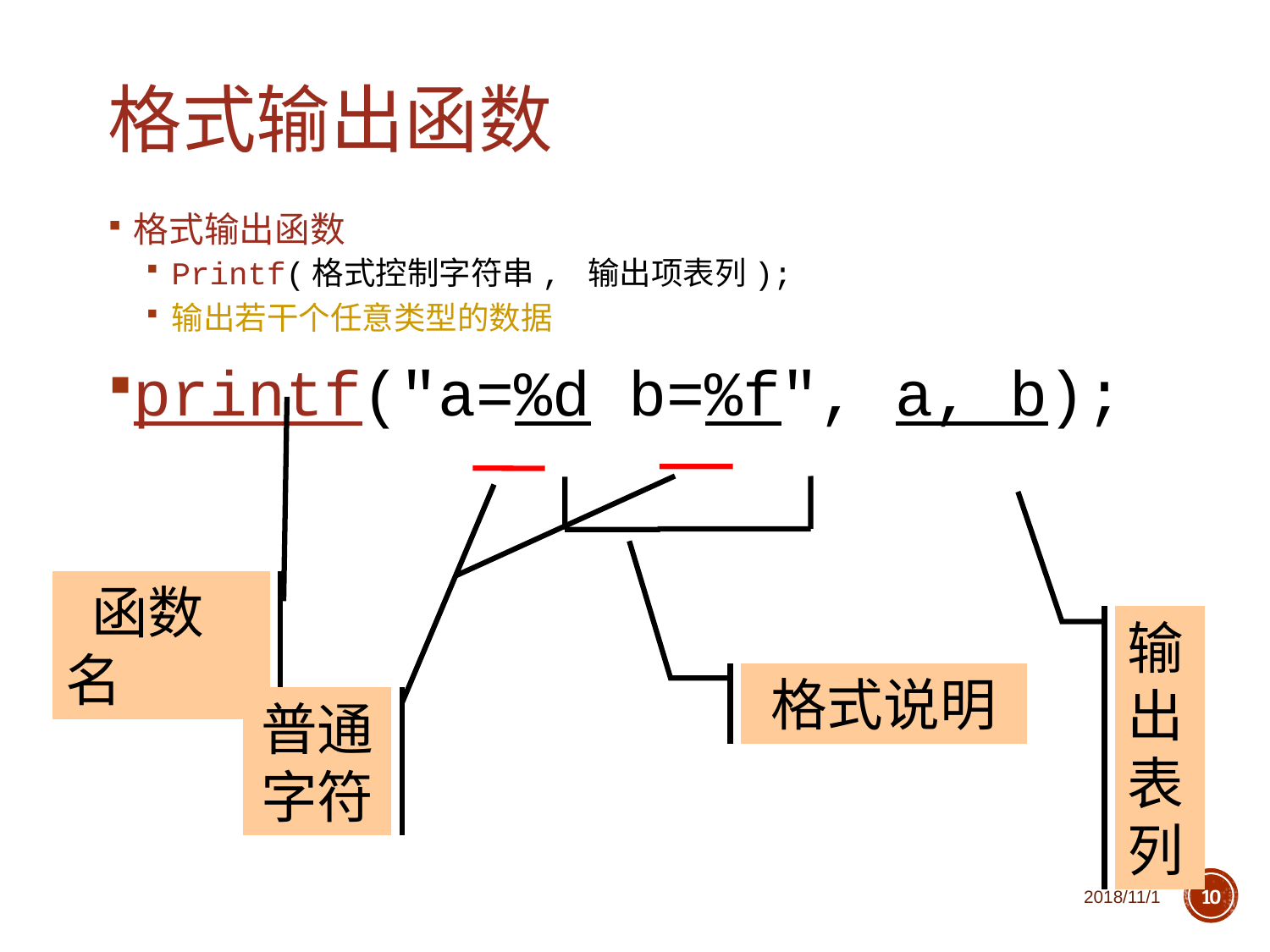

# 格式输出函数
格式输出函数
Printf(格式控制字符串, 输出项表列);
输出若干个任意类型的数据
printf("a=%d b=%f", a, b);

格式说明
 函数名
输
出
表
列
普通字符
2018/11/1
10